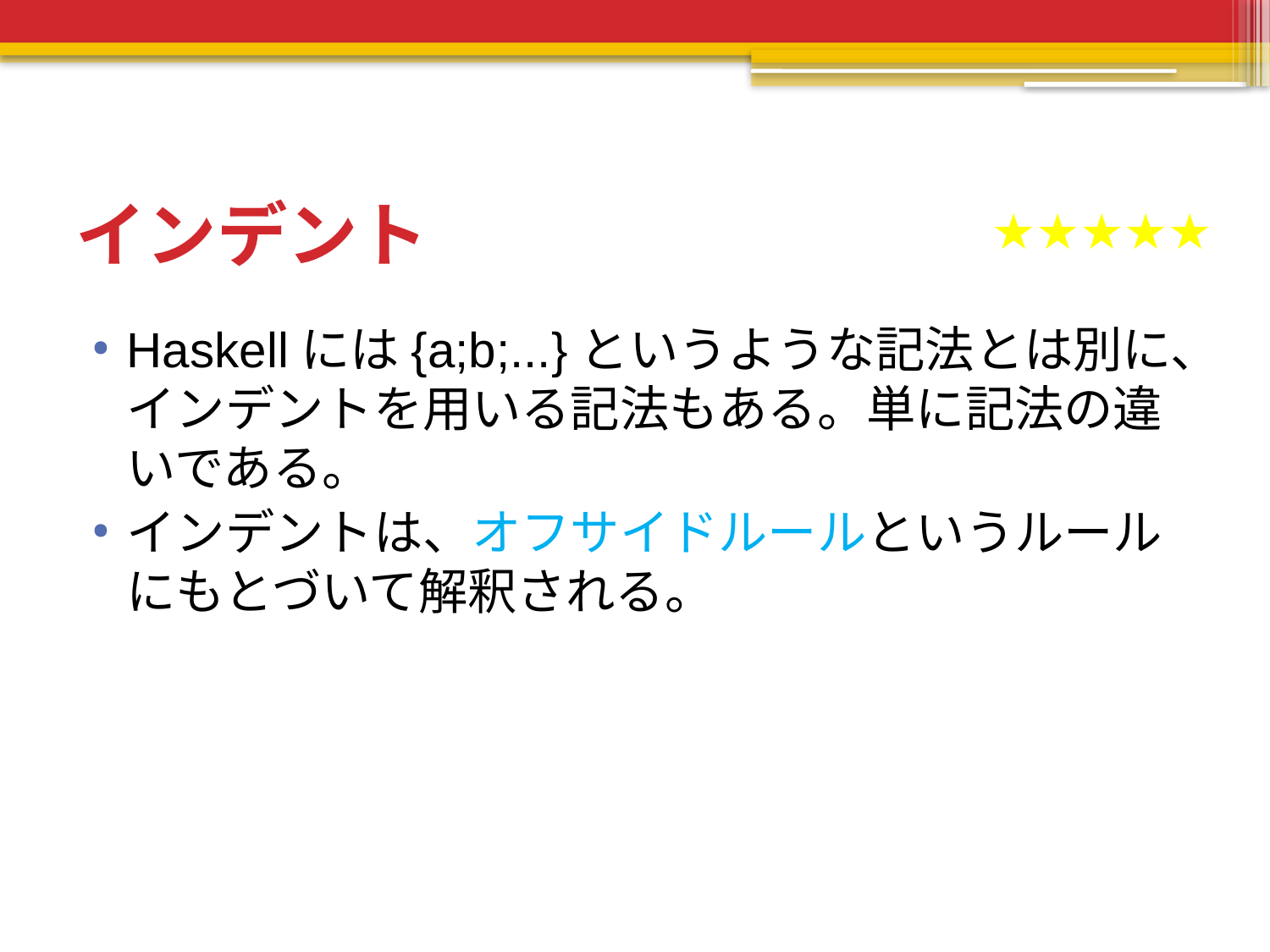

# インデント
★★★★★
Haskellには{a;b;...}というような記法とは別に、インデントを用いる記法もある。単に記法の違いである。
インデントは、オフサイドルールというルールにもとづいて解釈される。